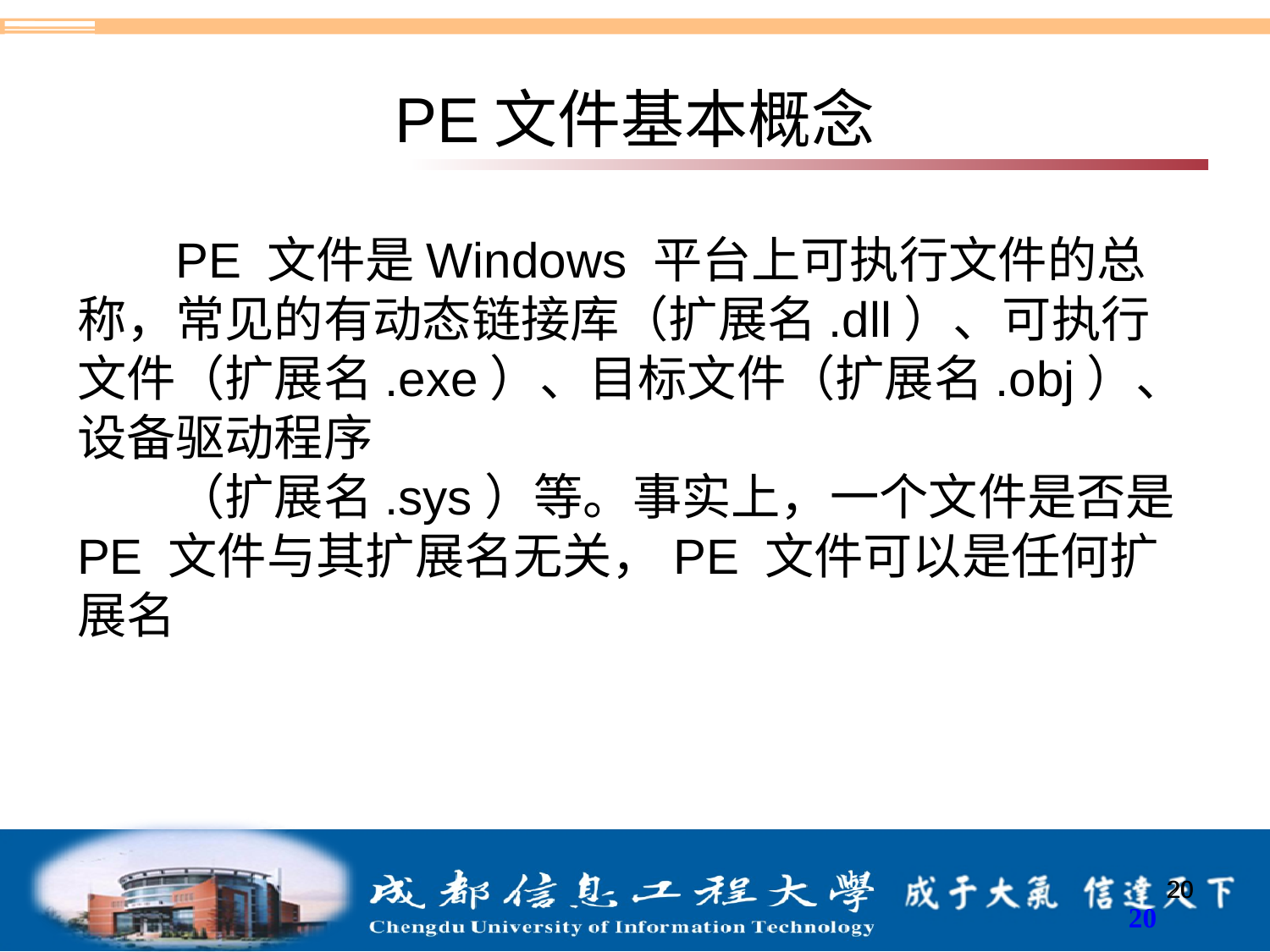

# PE文件基本概念
PE 文件是Windows 平台上可执行文件的总称，常见的有动态链接库（扩展名.dll）、可执行文件（扩展名.exe）、目标文件（扩展名.obj）、设备驱动程序
（扩展名.sys）等。事实上，一个文件是否是PE 文件与其扩展名无关，PE 文件可以是任何扩展名
20